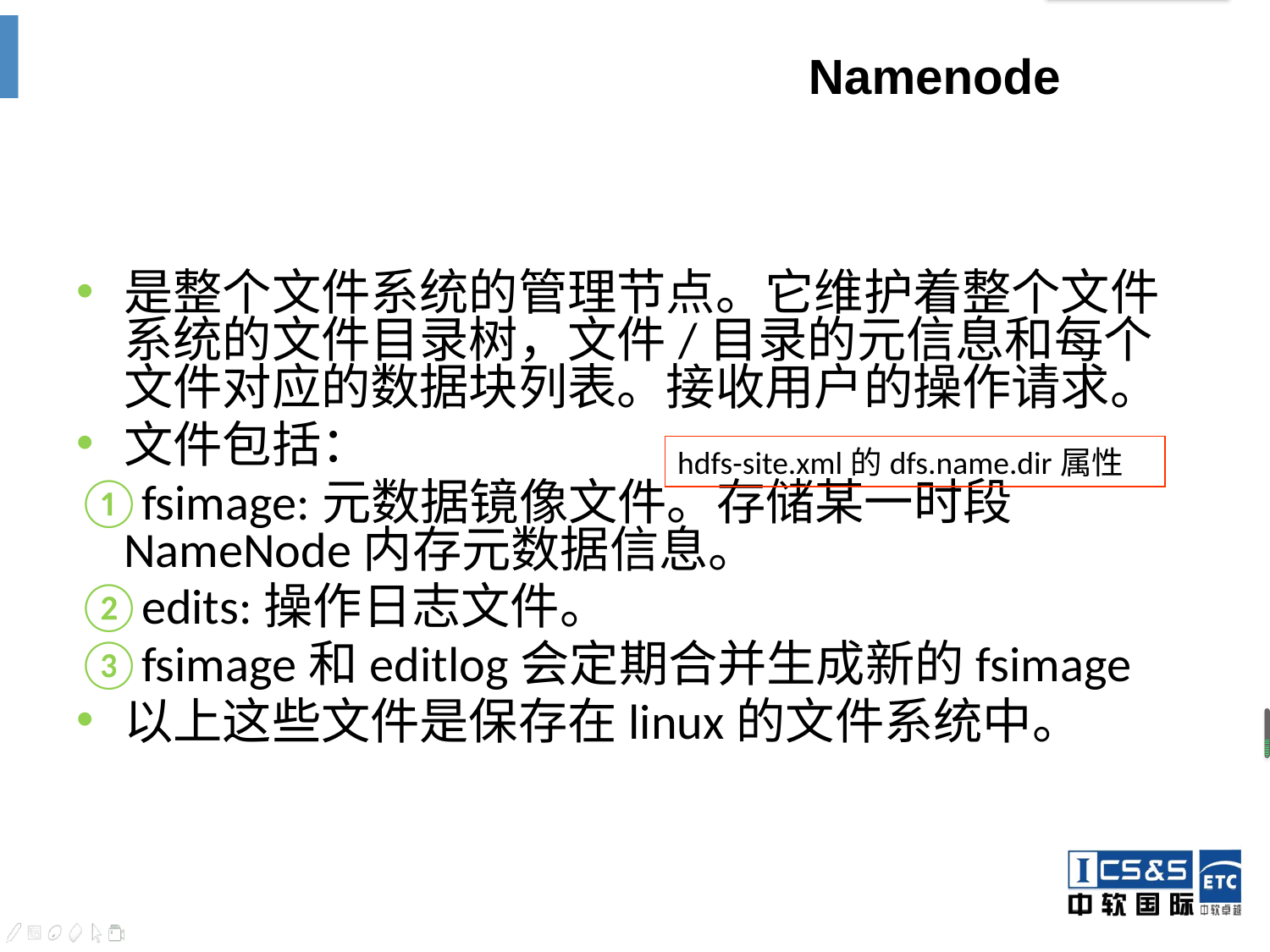

# Namenode
是整个文件系统的管理节点。它维护着整个文件系统的文件目录树，文件/目录的元信息和每个文件对应的数据块列表。接收用户的操作请求。
文件包括：
fsimage:元数据镜像文件。存储某一时段NameNode内存元数据信息。
edits:操作日志文件。
fsimage和editlog会定期合并生成新的fsimage
以上这些文件是保存在linux的文件系统中。

hdfs-site.xml的dfs.name.dir属性